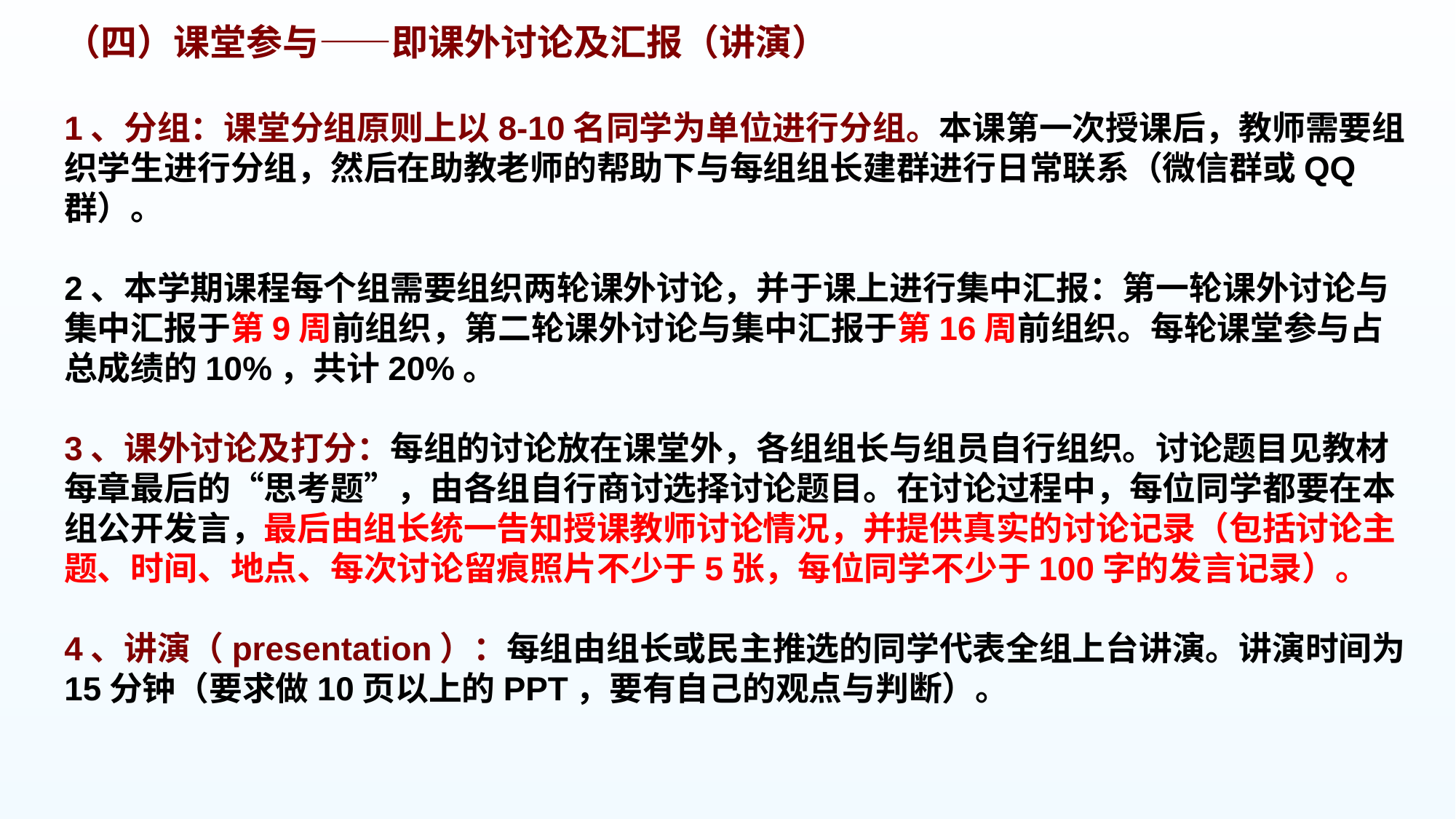

（四）课堂参与——即课外讨论及汇报（讲演）

1、分组：课堂分组原则上以8-10名同学为单位进行分组。本课第一次授课后，教师需要组织学生进行分组，然后在助教老师的帮助下与每组组长建群进行日常联系（微信群或QQ群）。

2、本学期课程每个组需要组织两轮课外讨论，并于课上进行集中汇报：第一轮课外讨论与集中汇报于第9周前组织，第二轮课外讨论与集中汇报于第16周前组织。每轮课堂参与占总成绩的10%，共计20%。

3、课外讨论及打分：每组的讨论放在课堂外，各组组长与组员自行组织。讨论题目见教材每章最后的“思考题”，由各组自行商讨选择讨论题目。在讨论过程中，每位同学都要在本组公开发言，最后由组长统一告知授课教师讨论情况，并提供真实的讨论记录（包括讨论主题、时间、地点、每次讨论留痕照片不少于5张，每位同学不少于100字的发言记录）。

4、讲演（presentation）：每组由组长或民主推选的同学代表全组上台讲演。讲演时间为15分钟（要求做10页以上的PPT，要有自己的观点与判断）。